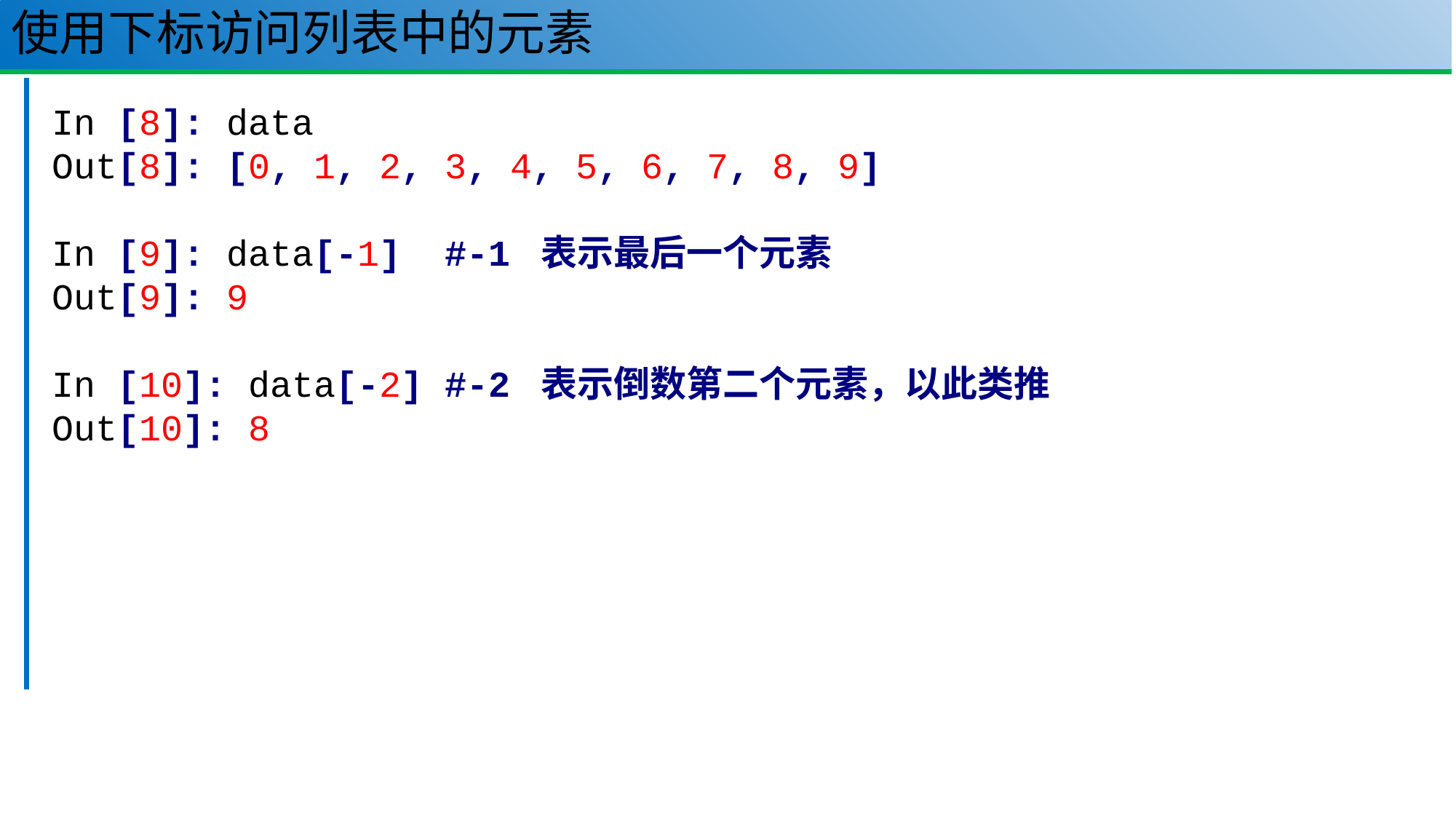

# 使用下标访问列表中的元素
10
In [8]: data
Out[8]: [0, 1, 2, 3, 4, 5, 6, 7, 8, 9]

In [9]: data[-1]  #-1 表示最后一个元素
Out[9]: 9

In [10]: data[-2] #-2 表示倒数第二个元素，以此类推
Out[10]: 8